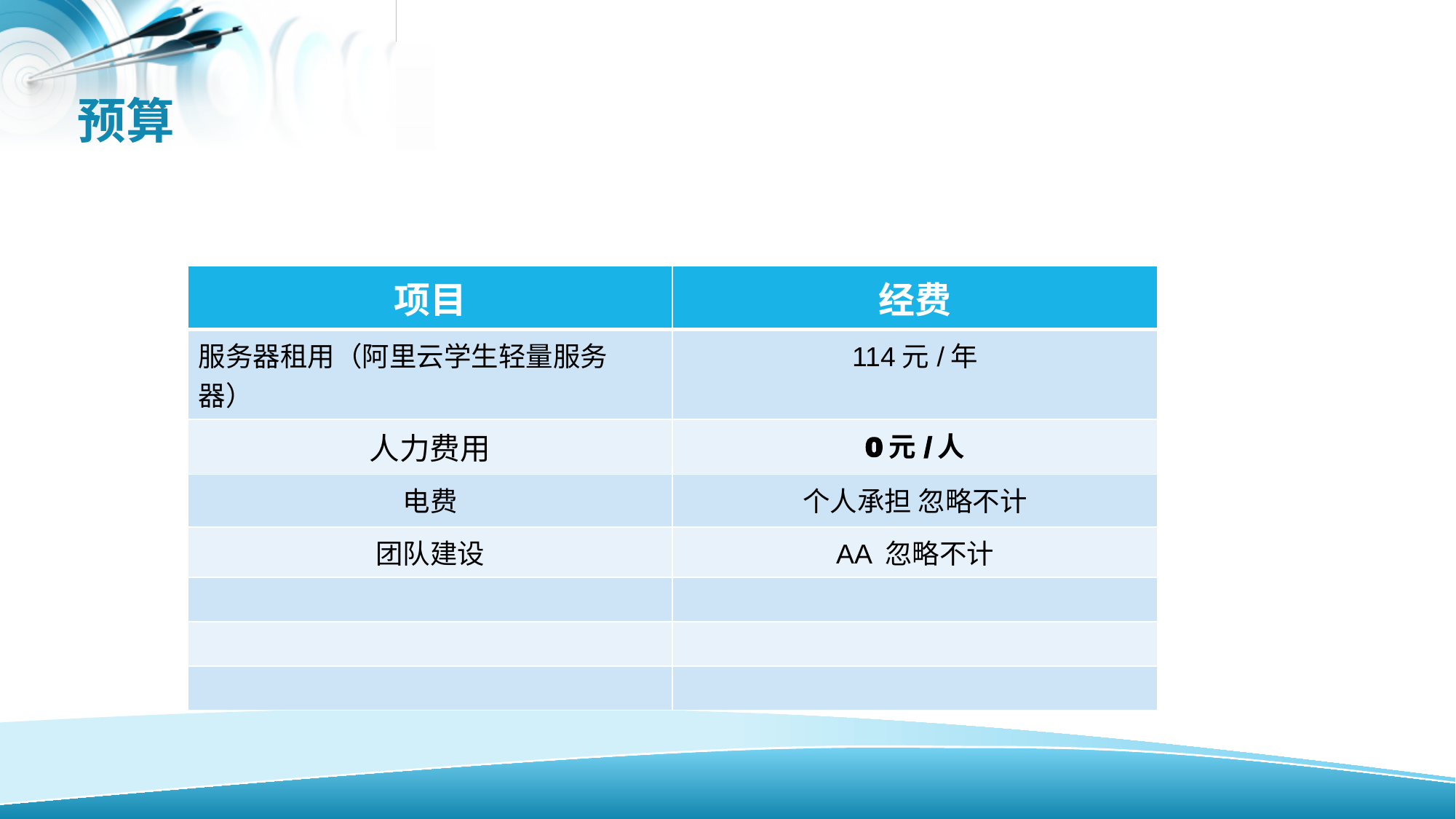

# 预算
| 项目 | 经费 |
| --- | --- |
| 服务器租用（阿里云学生轻量服务器） | 114元/年 |
| 人力费用 | 0元/人 |
| 电费 | 个人承担 忽略不计 |
| 团队建设 | AA 忽略不计 |
|  |  |
|  |  |
|  |  |